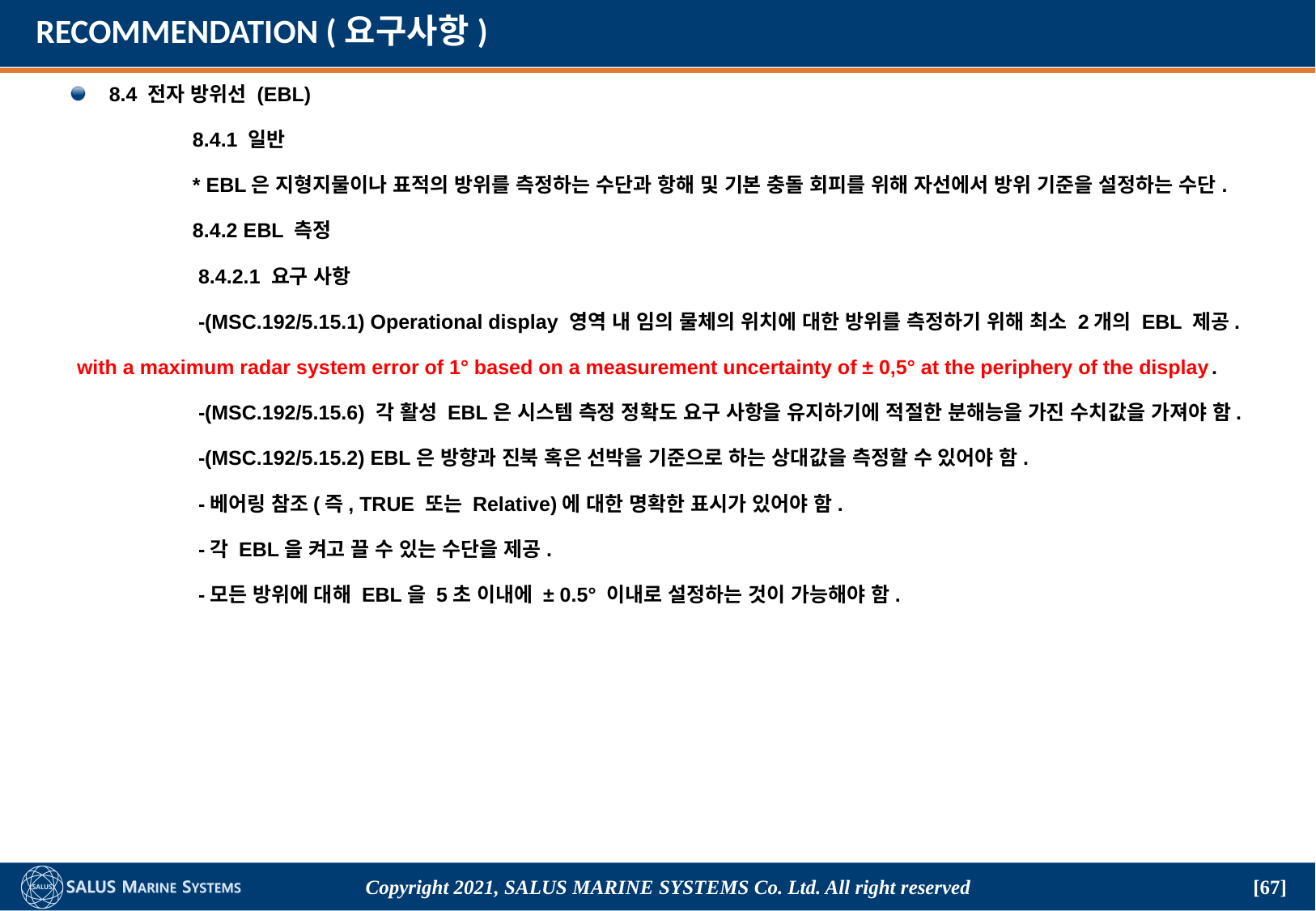

# RECOMMENDATION (요구사항)
8.4 전자 방위선 (EBL)
	8.4.1 일반
	* EBL은 지형지물이나 표적의 방위를 측정하는 수단과 항해 및 기본 충돌 회피를 위해 자선에서 방위 기준을 설정하는 수단.
	8.4.2 EBL 측정
	 8.4.2.1 요구 사항
	 -(MSC.192/5.15.1) Operational display 영역 내 임의 물체의 위치에 대한 방위를 측정하기 위해 최소 2개의 EBL 제공.
 with a maximum radar system error of 1° based on a measurement uncertainty of ± 0,5° at the periphery of the display.
	 -(MSC.192/5.15.6) 각 활성 EBL은 시스템 측정 정확도 요구 사항을 유지하기에 적절한 분해능을 가진 수치값을 가져야 함.
	 -(MSC.192/5.15.2) EBL은 방향과 진북 혹은 선박을 기준으로 하는 상대값을 측정할 수 있어야 함.
	 -베어링 참조(즉, TRUE 또는 Relative)에 대한 명확한 표시가 있어야 함.
	 -각 EBL을 켜고 끌 수 있는 수단을 제공.
	 -모든 방위에 대해 EBL을 5초 이내에 ± 0.5° 이내로 설정하는 것이 가능해야 함.
Copyright 2021, SALUS Marine Systems Co. Ltd. All right reserved
[67]